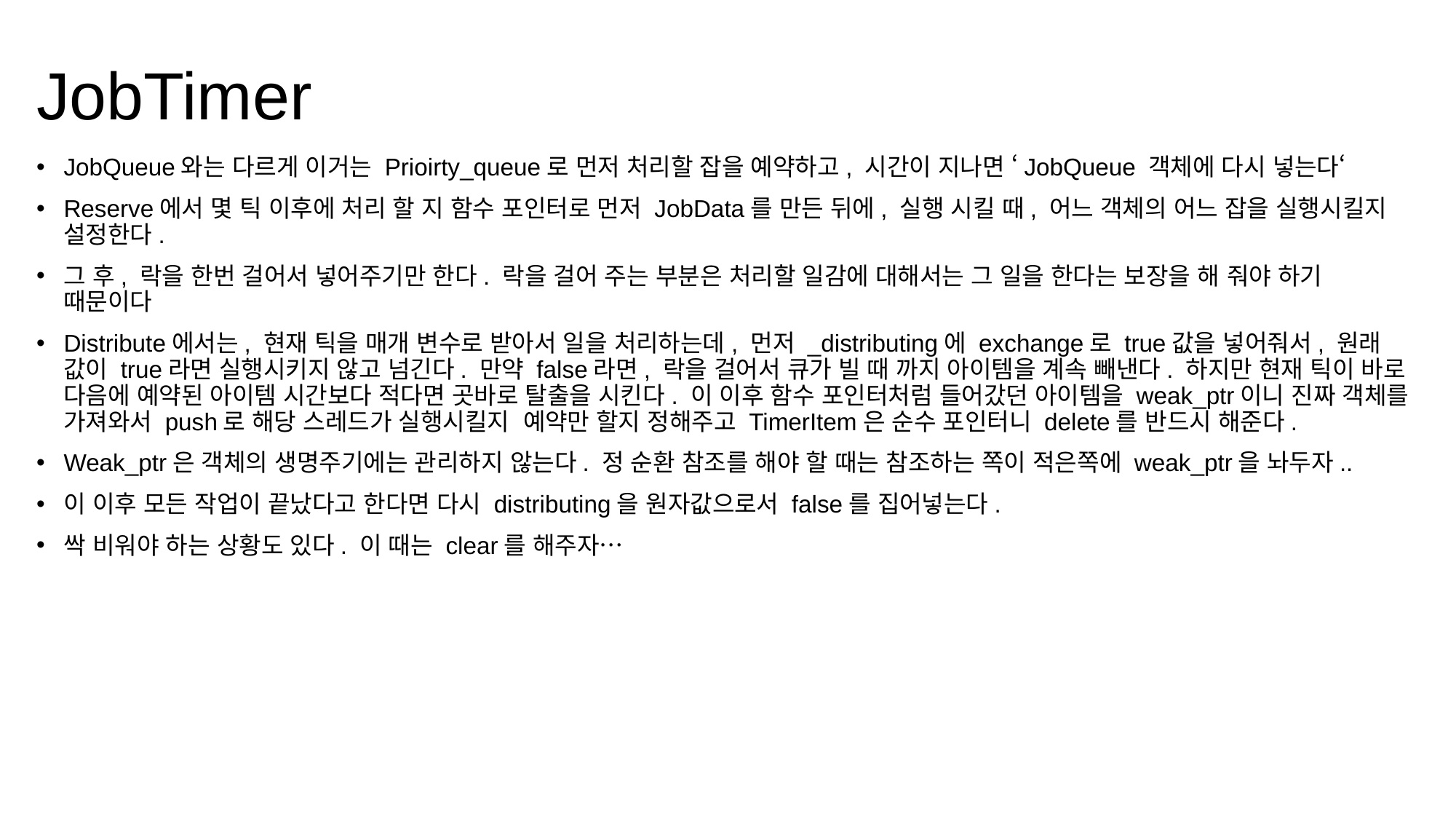

# JobTimer
JobQueue와는 다르게 이거는 Prioirty_queue로 먼저 처리할 잡을 예약하고, 시간이 지나면 ‘JobQueue 객체에 다시 넣는다‘
Reserve에서 몇 틱 이후에 처리 할 지 함수 포인터로 먼저 JobData를 만든 뒤에, 실행 시킬 때, 어느 객체의 어느 잡을 실행시킬지 설정한다.
그 후, 락을 한번 걸어서 넣어주기만 한다. 락을 걸어 주는 부분은 처리할 일감에 대해서는 그 일을 한다는 보장을 해 줘야 하기 때문이다
Distribute에서는, 현재 틱을 매개 변수로 받아서 일을 처리하는데, 먼저 _distributing에 exchange로 true값을 넣어줘서, 원래 값이 true라면 실행시키지 않고 넘긴다. 만약 false라면, 락을 걸어서 큐가 빌 때 까지 아이템을 계속 빼낸다. 하지만 현재 틱이 바로 다음에 예약된 아이템 시간보다 적다면 곳바로 탈출을 시킨다. 이 이후 함수 포인터처럼 들어갔던 아이템을 weak_ptr이니 진짜 객체를 가져와서 push로 해당 스레드가 실행시킬지  예약만 할지 정해주고 TimerItem은 순수 포인터니 delete를 반드시 해준다.
Weak_ptr은 객체의 생명주기에는 관리하지 않는다. 정 순환 참조를 해야 할 때는 참조하는 쪽이 적은쪽에 weak_ptr을 놔두자..
이 이후 모든 작업이 끝났다고 한다면 다시 distributing을 원자값으로서 false를 집어넣는다.
싹 비워야 하는 상황도 있다. 이 때는 clear를 해주자…